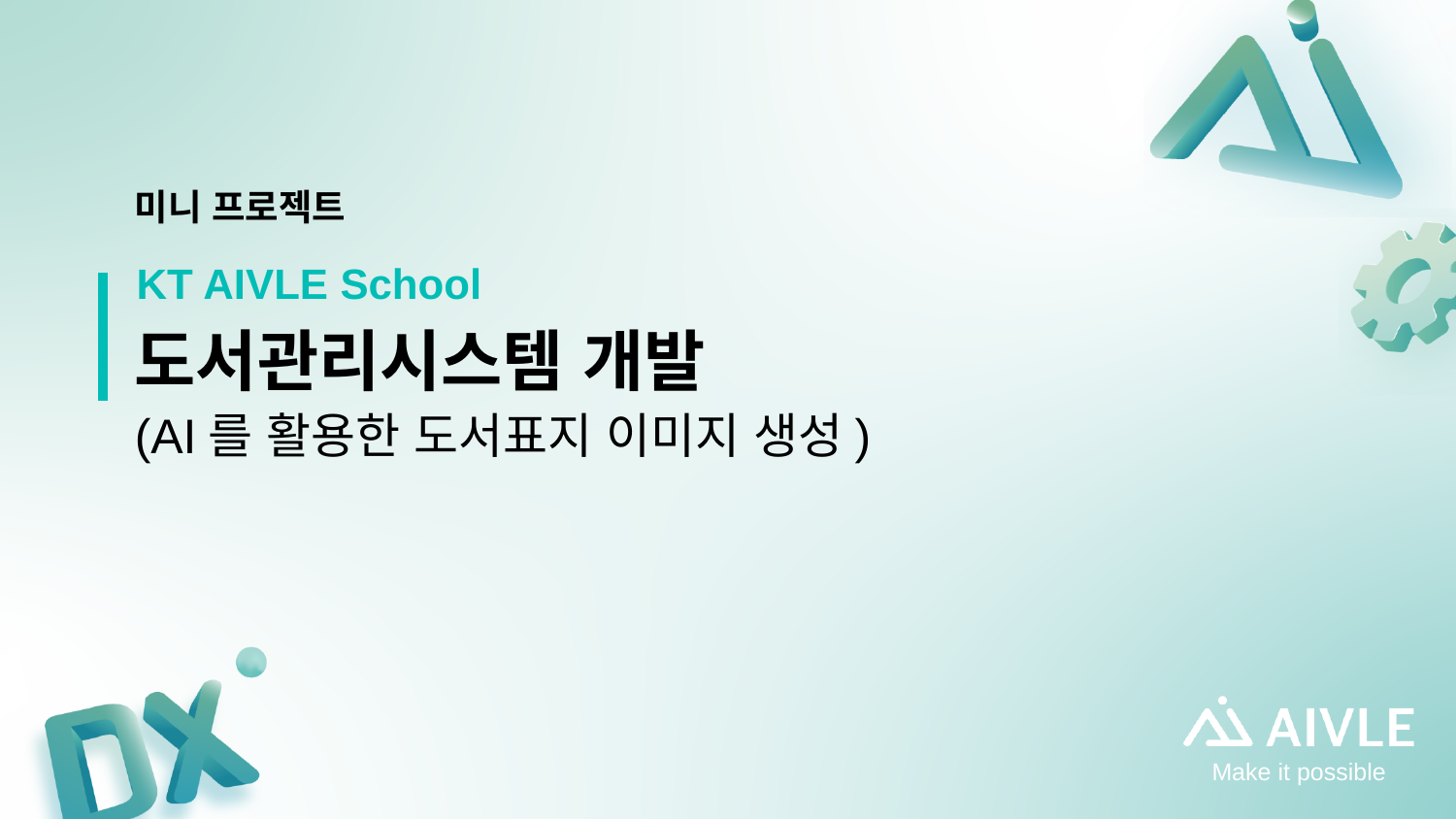

미니 프로젝트
도서관리시스템 개발
(AI를 활용한 도서표지 이미지 생성)